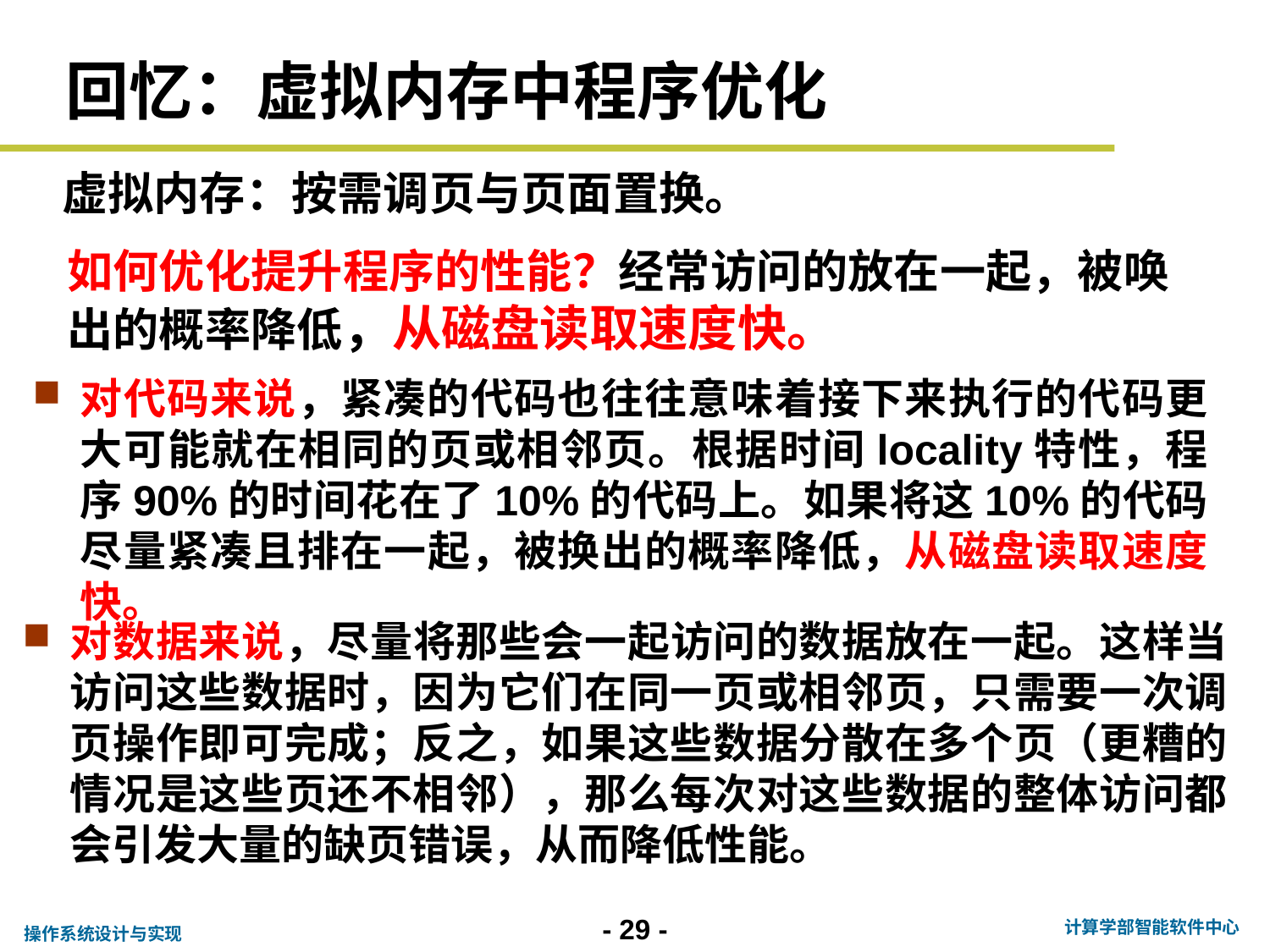

# 回忆：虚拟内存中程序优化
虚拟内存：按需调页与页面置换。
如何优化提升程序的性能？经常访问的放在一起，被唤出的概率降低，从磁盘读取速度快。

对代码来说，紧凑的代码也往往意味着接下来执行的代码更大可能就在相同的页或相邻页。根据时间locality特性，程序90%的时间花在了10%的代码上。如果将这10%的代码尽量紧凑且排在一起，被换出的概率降低，从磁盘读取速度快。
对数据来说，尽量将那些会一起访问的数据放在一起。这样当访问这些数据时，因为它们在同一页或相邻页，只需要一次调页操作即可完成；反之，如果这些数据分散在多个页（更糟的情况是这些页还不相邻），那么每次对这些数据的整体访问都会引发大量的缺页错误，从而降低性能。